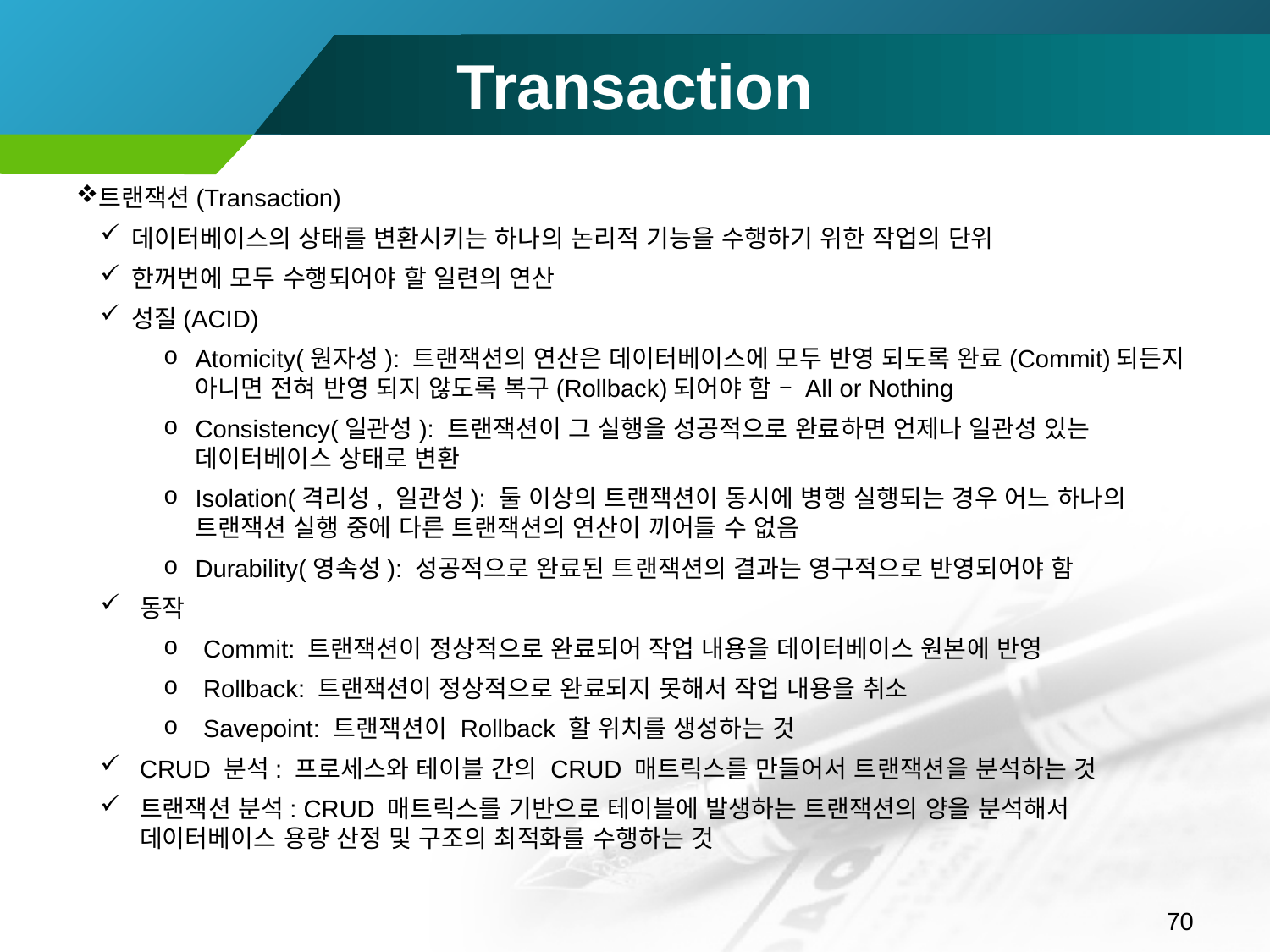

# Transaction
트랜잭션(Transaction)
데이터베이스의 상태를 변환시키는 하나의 논리적 기능을 수행하기 위한 작업의 단위
한꺼번에 모두 수행되어야 할 일련의 연산
성질(ACID)
Atomicity(원자성): 트랜잭션의 연산은 데이터베이스에 모두 반영 되도록 완료(Commit)되든지 아니면 전혀 반영 되지 않도록 복구(Rollback)되어야 함 – All or Nothing
Consistency(일관성): 트랜잭션이 그 실행을 성공적으로 완료하면 언제나 일관성 있는 데이터베이스 상태로 변환
Isolation(격리성, 일관성): 둘 이상의 트랜잭션이 동시에 병행 실행되는 경우 어느 하나의 트랜잭션 실행 중에 다른 트랜잭션의 연산이 끼어들 수 없음
Durability(영속성): 성공적으로 완료된 트랜잭션의 결과는 영구적으로 반영되어야 함
동작
Commit: 트랜잭션이 정상적으로 완료되어 작업 내용을 데이터베이스 원본에 반영
Rollback: 트랜잭션이 정상적으로 완료되지 못해서 작업 내용을 취소
Savepoint: 트랜잭션이 Rollback 할 위치를 생성하는 것
CRUD 분석: 프로세스와 테이블 간의 CRUD 매트릭스를 만들어서 트랜잭션을 분석하는 것
트랜잭션 분석: CRUD 매트릭스를 기반으로 테이블에 발생하는 트랜잭션의 양을 분석해서 데이터베이스 용량 산정 및 구조의 최적화를 수행하는 것

70